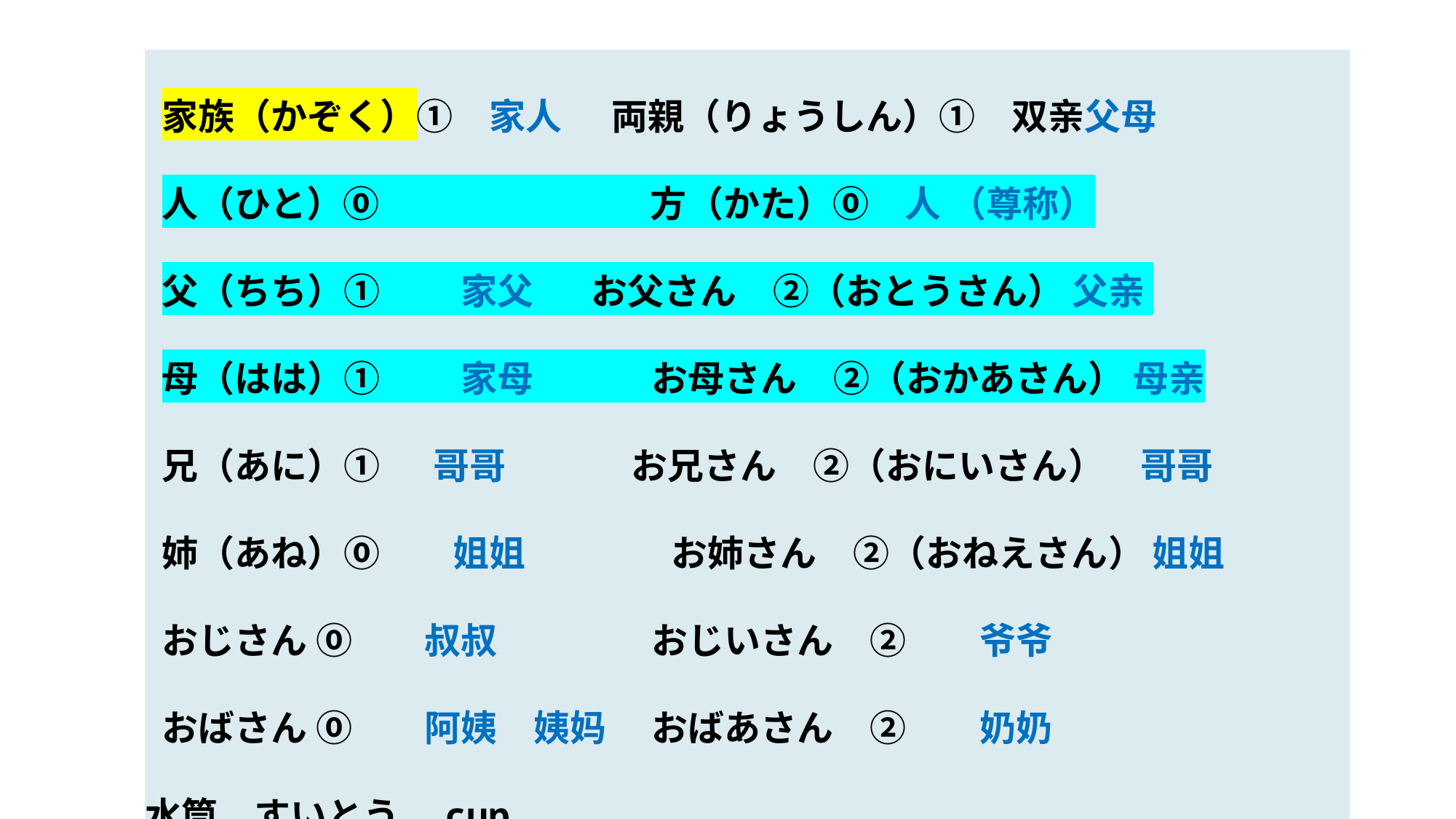

家族（かぞく）①　家人      両親（りょうしん）①　双亲父母
 人（ひと）⓪　　　　　　　  方（かた）⓪　人 （尊称）
 父（ちち）①　　 家父       お父さん　②（おとうさん） 父亲
 母（はは）①　　 家母　　 　お母さん　②（おかあさん） 母亲
 兄（あに）①　  哥哥 　　　 お兄さん　②（おにいさん）　哥哥
 姉（あね）⓪　　姐姐　　　　お姉さん　②（おねえさん） 姐姐
 おじさん ⓪　　叔叔　　　　 おじいさん　②         爷爷
 おばさん ⓪　　阿姨　姨妈　 おばあさん　②         奶奶
水筒　すいとう　cup